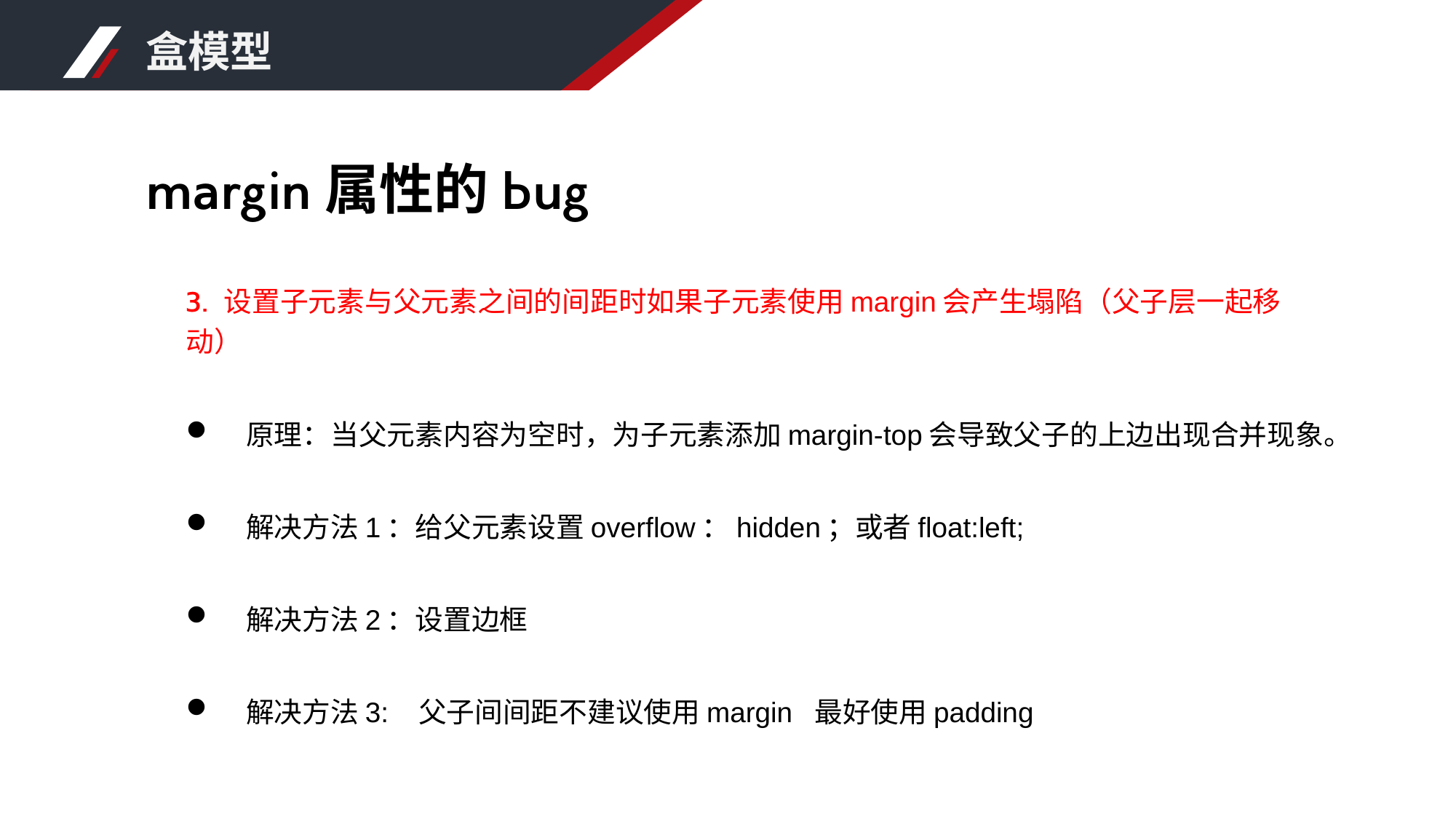

盒模型
# margin属性的bug

3. 设置子元素与父元素之间的间距时如果子元素使用margin会产生塌陷（父子层一起移动）

原理：当父元素内容为空时，为子元素添加margin-top会导致父子的上边出现合并现象。

解决方法1：给父元素设置overflow：hidden；或者float:left;

解决方法2：设置边框

解决方法3:   父子间间距不建议使用margin  最好使用padding